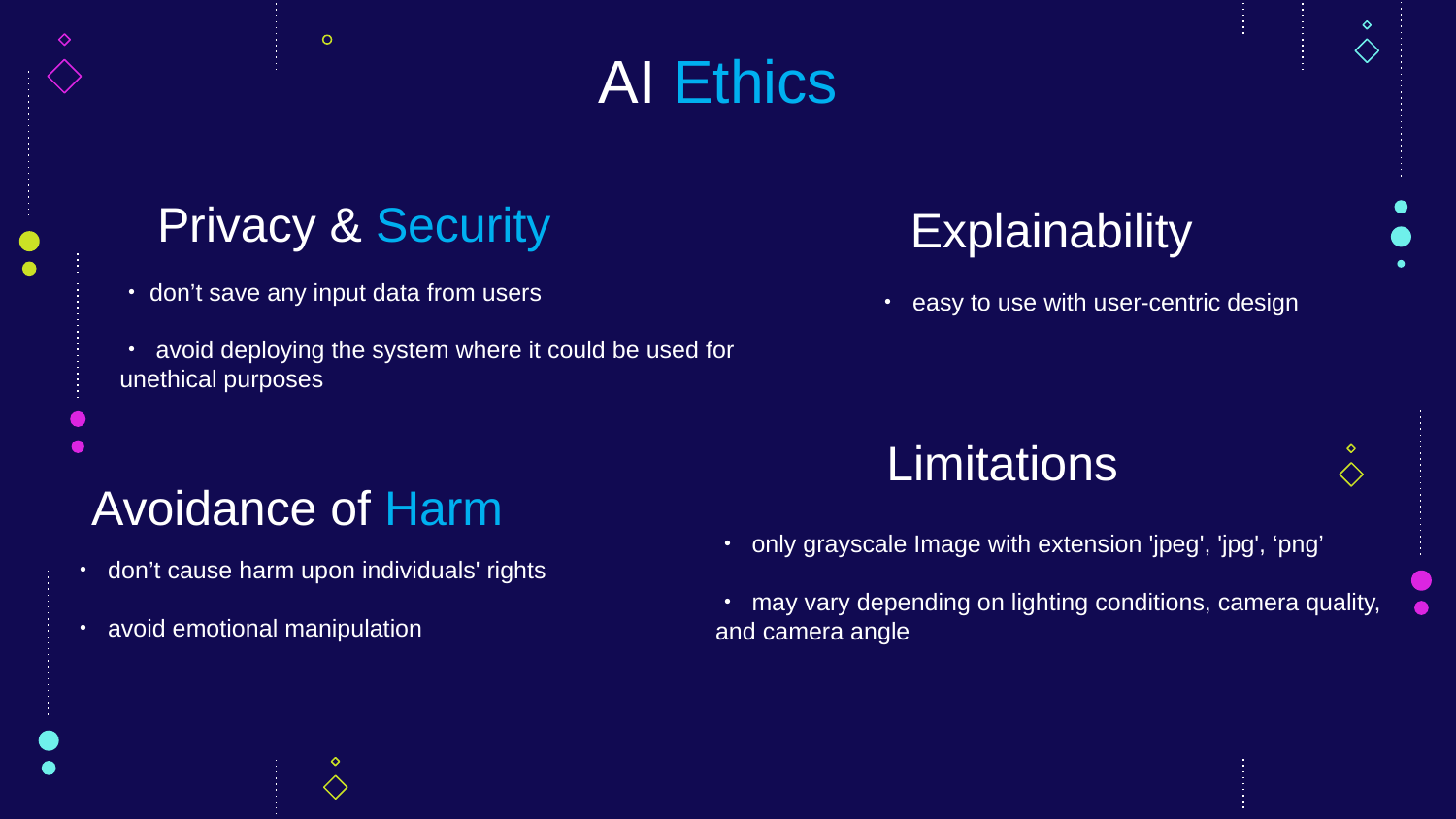

# AI Ethics
Privacy & Security
Explainability
・don’t save any input data from users

・ avoid deploying the system where it could be used for unethical purposes

・ easy to use with user-centric design
Limitations
Avoidance of Harm
・ only grayscale Image with extension 'jpeg', 'jpg', ‘png’

・ may vary depending on lighting conditions, camera quality, and camera angle

・ don’t cause harm upon individuals' rights

・ avoid emotional manipulation